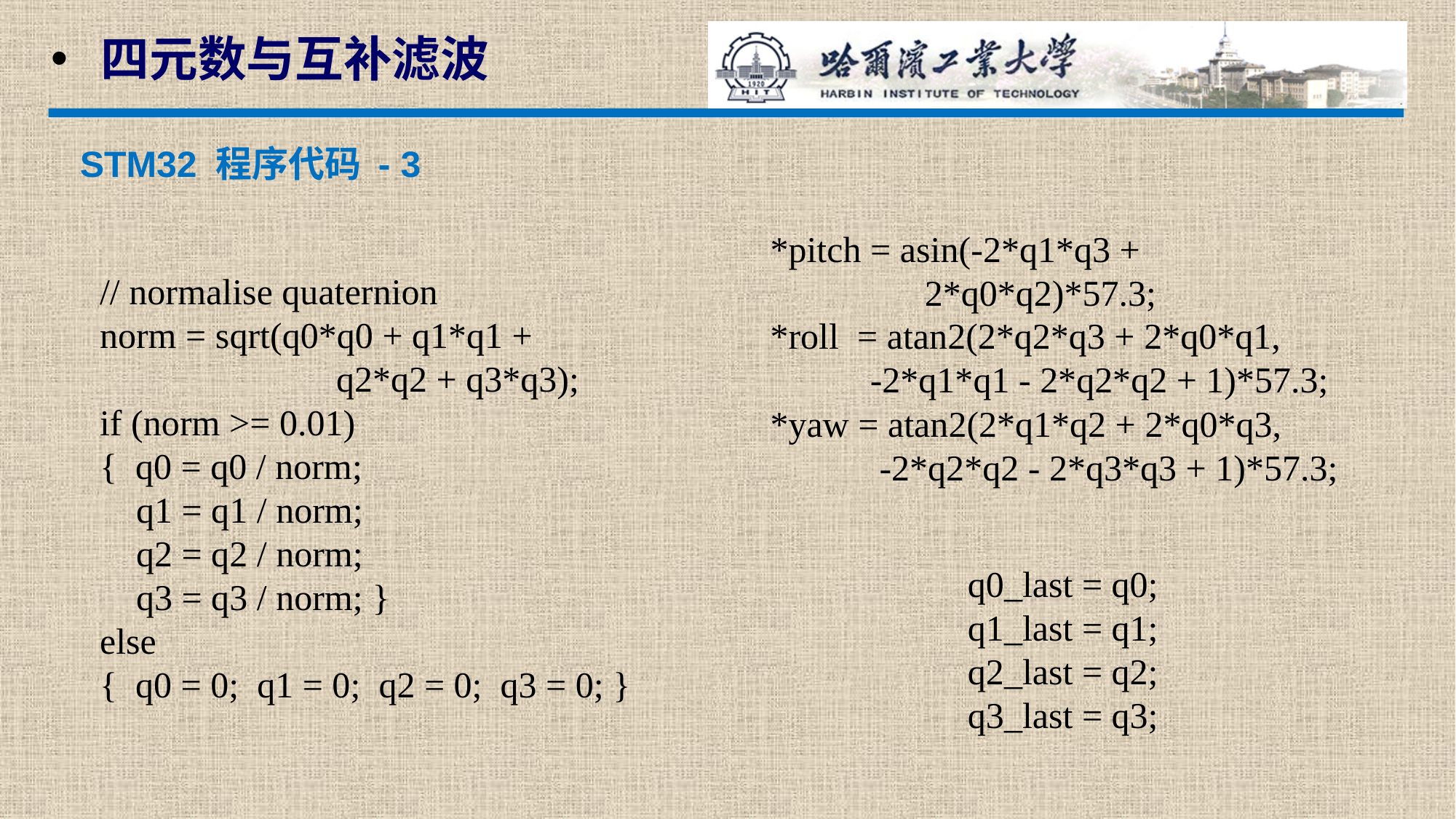

四元数与互补滤波
STM32 程序代码 - 3
	*pitch = asin(-2*q1*q3 +
                             2*q0*q2)*57.3;
	*roll  = atan2(2*q2*q3 + 2*q0*q1,
                       -2*q1*q1 - 2*q2*q2 + 1)*57.3;
	*yaw = atan2(2*q1*q2 + 2*q0*q3,
                        -2*q2*q2 - 2*q3*q3 + 1)*57.3;
	// normalise quaternion
	norm = sqrt(q0*q0 + q1*q1 +
                                      q2*q2 + q3*q3);
	if (norm >= 0.01)
	{  q0 = q0 / norm;
	    q1 = q1 / norm;
	    q2 = q2 / norm;
	    q3 = q3 / norm; }
	else
	{  q0 = 0;  q1 = 0;  q2 = 0;  q3 = 0; }
	q0_last = q0;
	q1_last = q1;
	q2_last = q2;
	q3_last = q3;